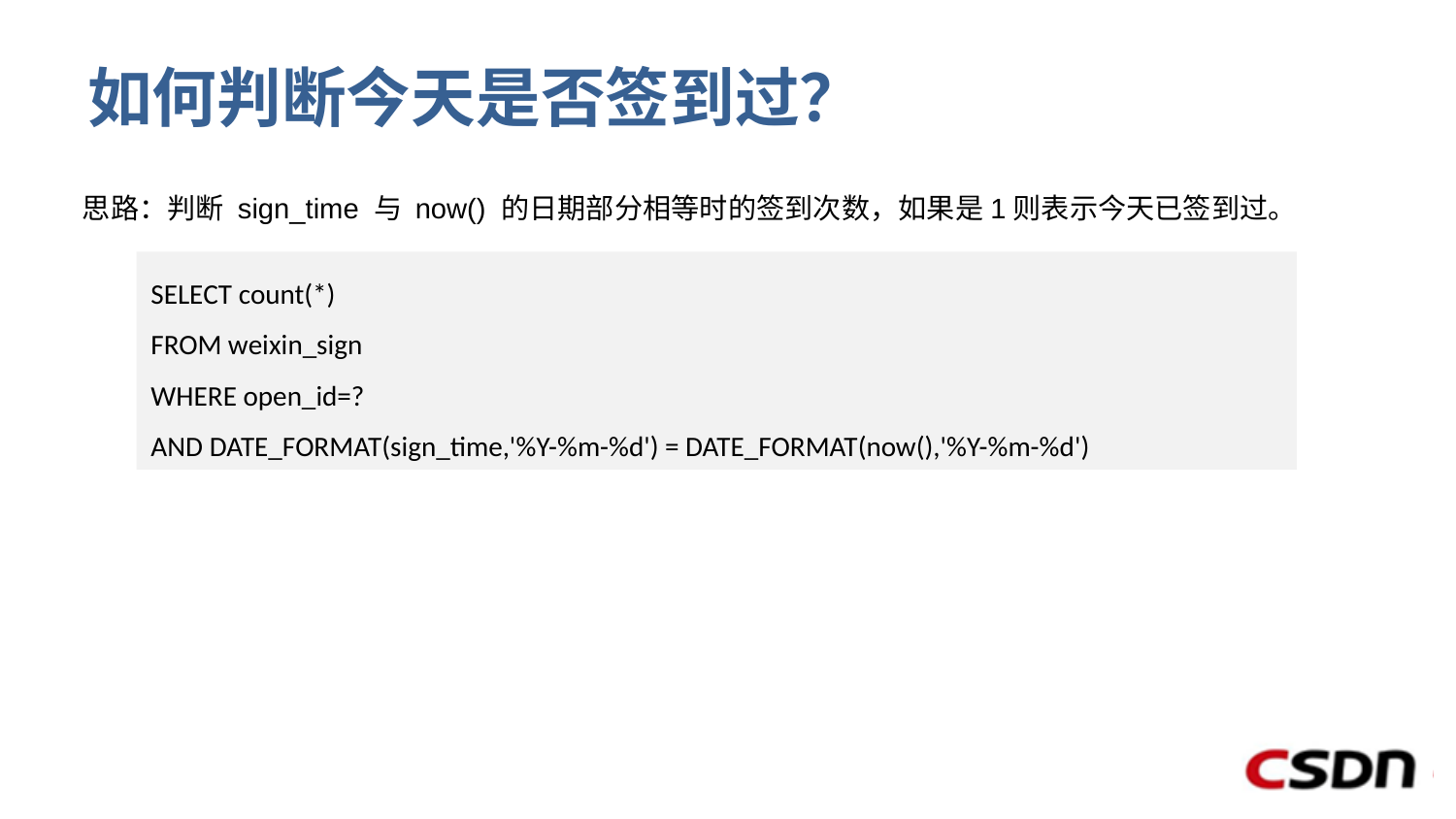

# 如何判断今天是否签到过？
思路：判断 sign_time 与 now() 的日期部分相等时的签到次数，如果是1则表示今天已签到过。
SELECT count(*)
FROM weixin_sign
WHERE open_id=?
AND DATE_FORMAT(sign_time,'%Y-%m-%d') = DATE_FORMAT(now(),'%Y-%m-%d')